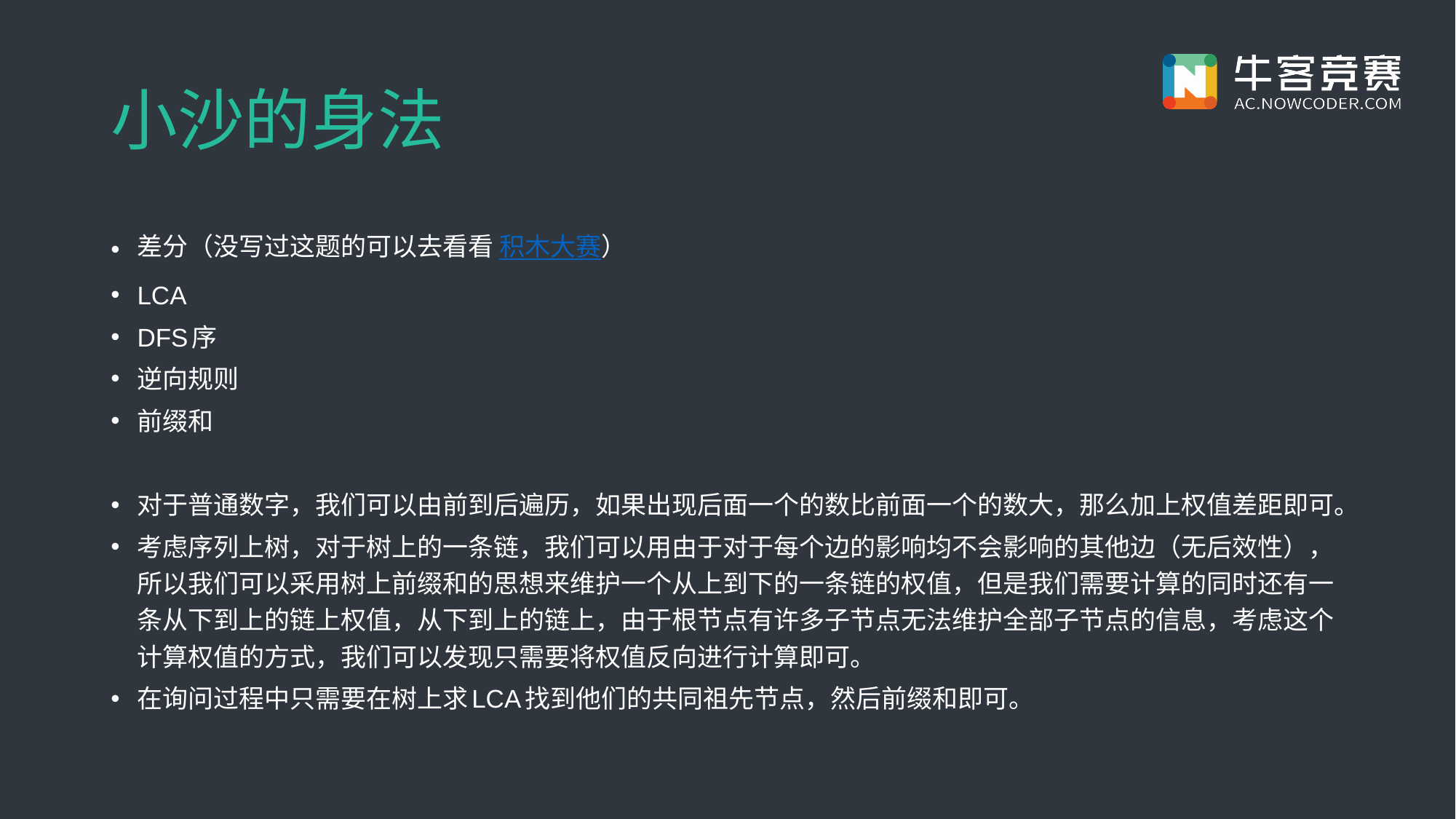

# 小沙的身法
差分（没写过这题的可以去看看 积木大赛）
LCA
DFS序
逆向规则
前缀和

对于普通数字，我们可以由前到后遍历，如果出现后面一个的数比前面一个的数大，那么加上权值差距即可。
考虑序列上树，对于树上的一条链，我们可以用由于对于每个边的影响均不会影响的其他边（无后效性），所以我们可以采用树上前缀和的思想来维护一个从上到下的一条链的权值，但是我们需要计算的同时还有一条从下到上的链上权值，从下到上的链上，由于根节点有许多子节点无法维护全部子节点的信息，考虑这个计算权值的方式，我们可以发现只需要将权值反向进行计算即可。
在询问过程中只需要在树上求LCA找到他们的共同祖先节点，然后前缀和即可。